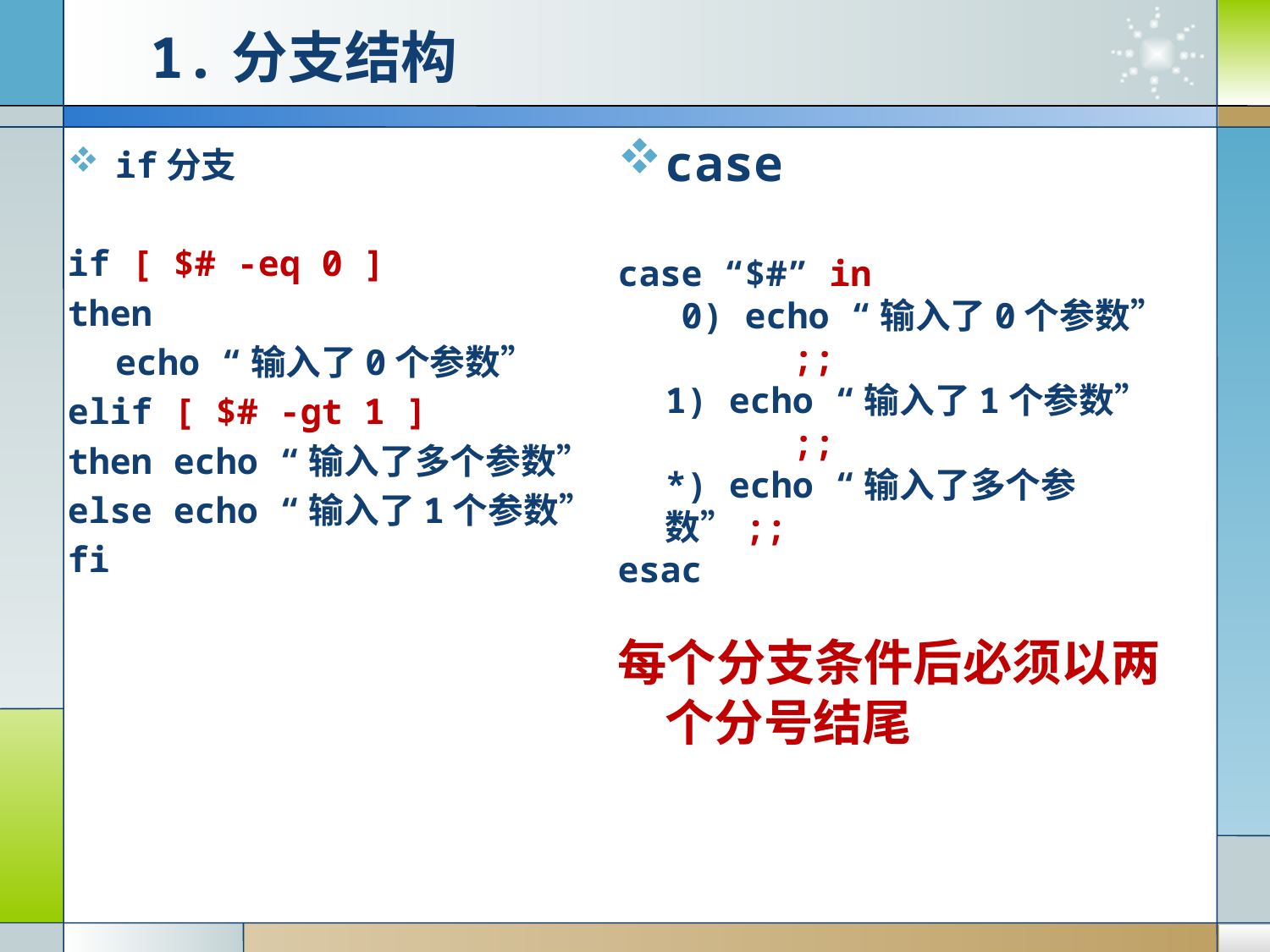

# 1.分支结构
case

case “$#” in
   0) echo “输入了0个参数”	;;
	1) echo “输入了1个参数”	;;
	*) echo “输入了多个参数”;;
esac

每个分支条件后必须以两个分号结尾
if分支

if [ $# -eq 0 ]
then
	echo “输入了0个参数”
elif [ $# -gt 1 ]
then echo “输入了多个参数”
else echo “输入了1个参数”
fi

78